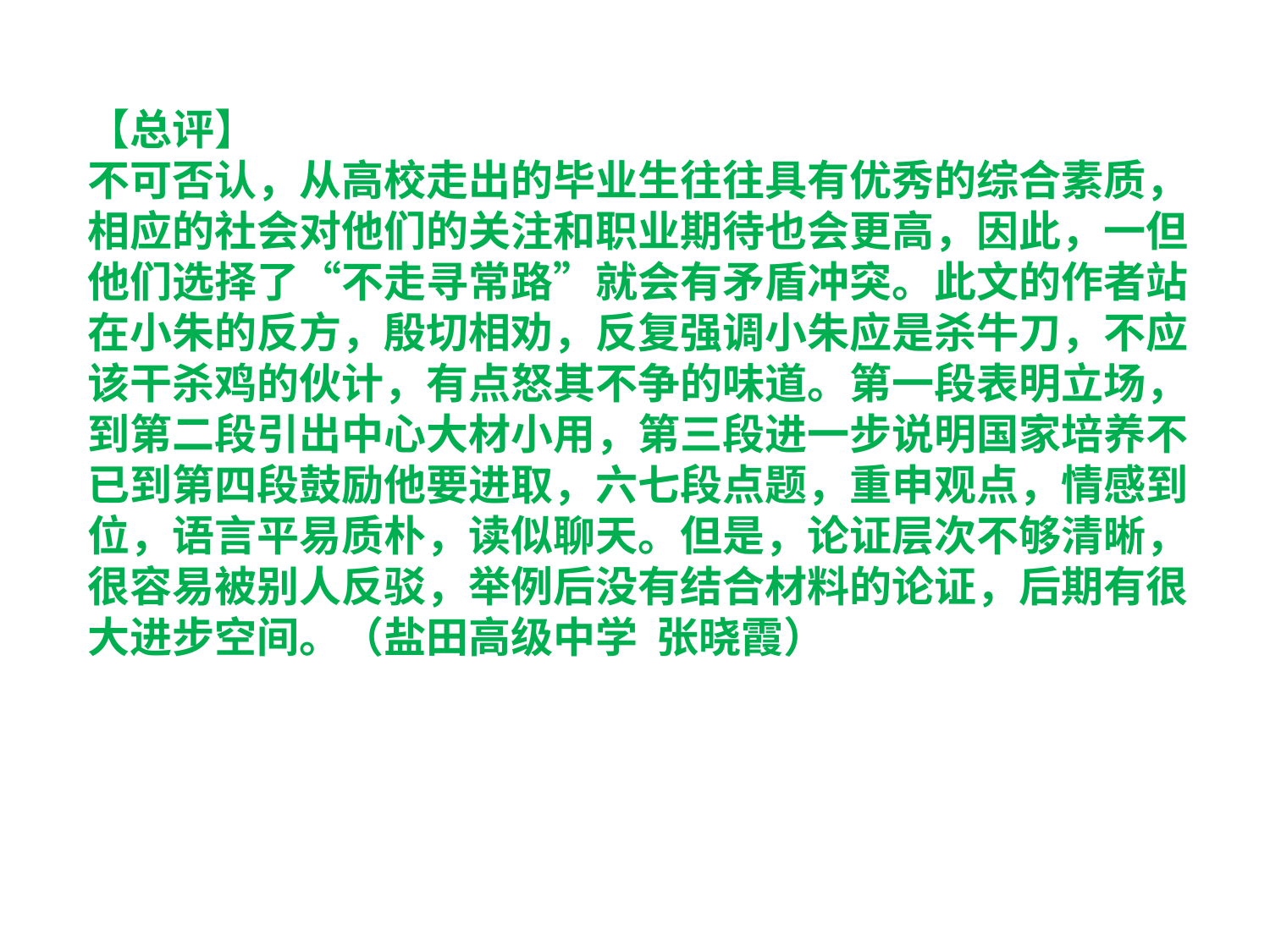

【总评】
不可否认，从高校走出的毕业生往往具有优秀的综合素质，相应的社会对他们的关注和职业期待也会更高，因此，一但他们选择了“不走寻常路”就会有矛盾冲突。此文的作者站在小朱的反方，殷切相劝，反复强调小朱应是杀牛刀，不应该干杀鸡的伙计，有点怒其不争的味道。第一段表明立场，到第二段引出中心大材小用，第三段进一步说明国家培养不已到第四段鼓励他要进取，六七段点题，重申观点，情感到位，语言平易质朴，读似聊天。但是，论证层次不够清晰，很容易被别人反驳，举例后没有结合材料的论证，后期有很大进步空间。（盐田高级中学  张晓霞）